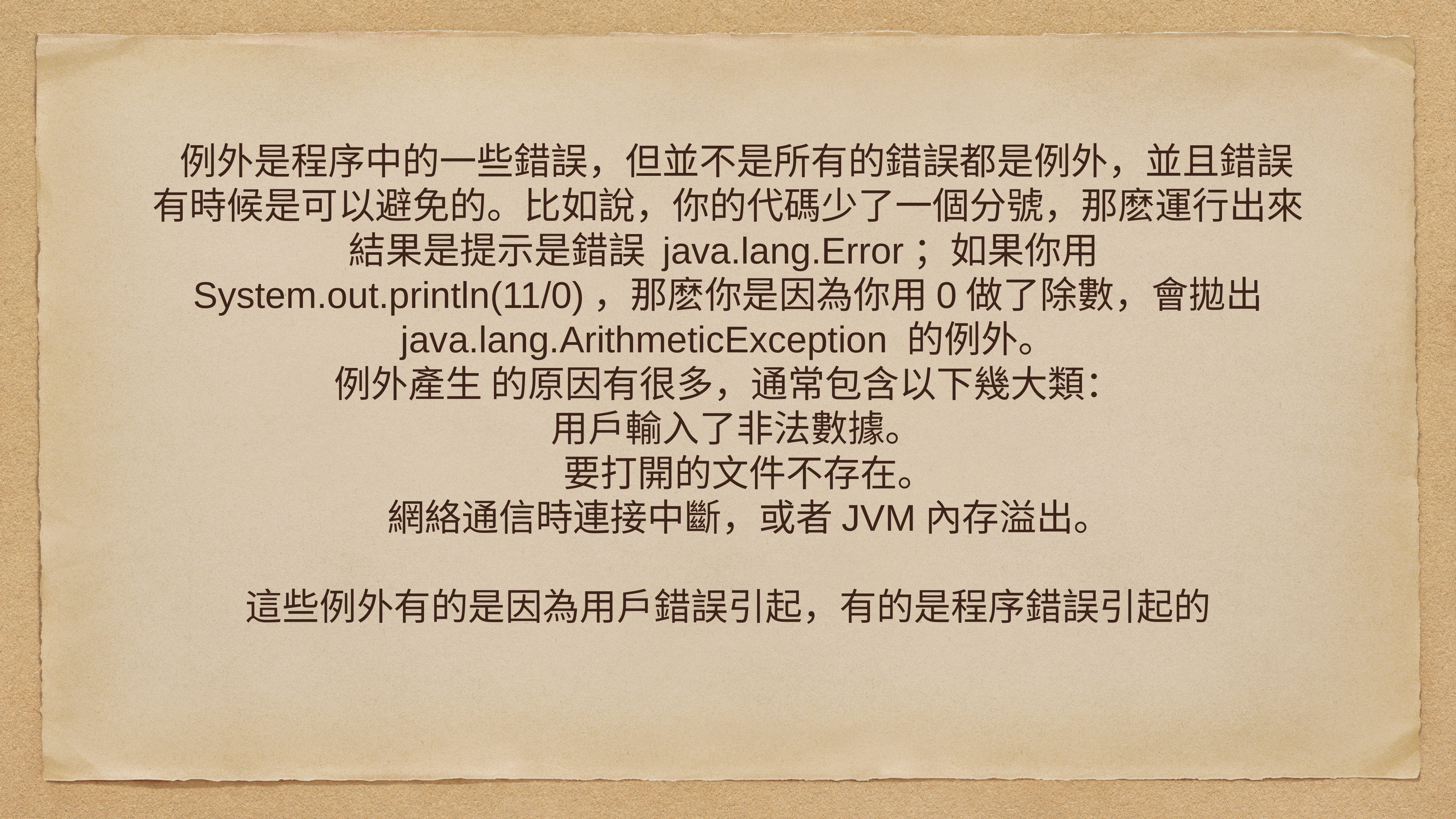

# 例外是程序中的一些錯誤，但並不是所有的錯誤都是例外，並且錯誤有時候是可以避免的。比如說，你的代碼少了一個分號，那麽運行出來結果是提示是錯誤 java.lang.Error；如果你用System.out.println(11/0)，那麽你是因為你用0做了除數，會拋出 java.lang.ArithmeticException 的例外。
例外產生 的原因有很多，通常包含以下幾大類：
 用戶輸入了非法數據。
    要打開的文件不存在。
    網絡通信時連接中斷，或者JVM內存溢出。

這些例外有的是因為用戶錯誤引起，有的是程序錯誤引起的